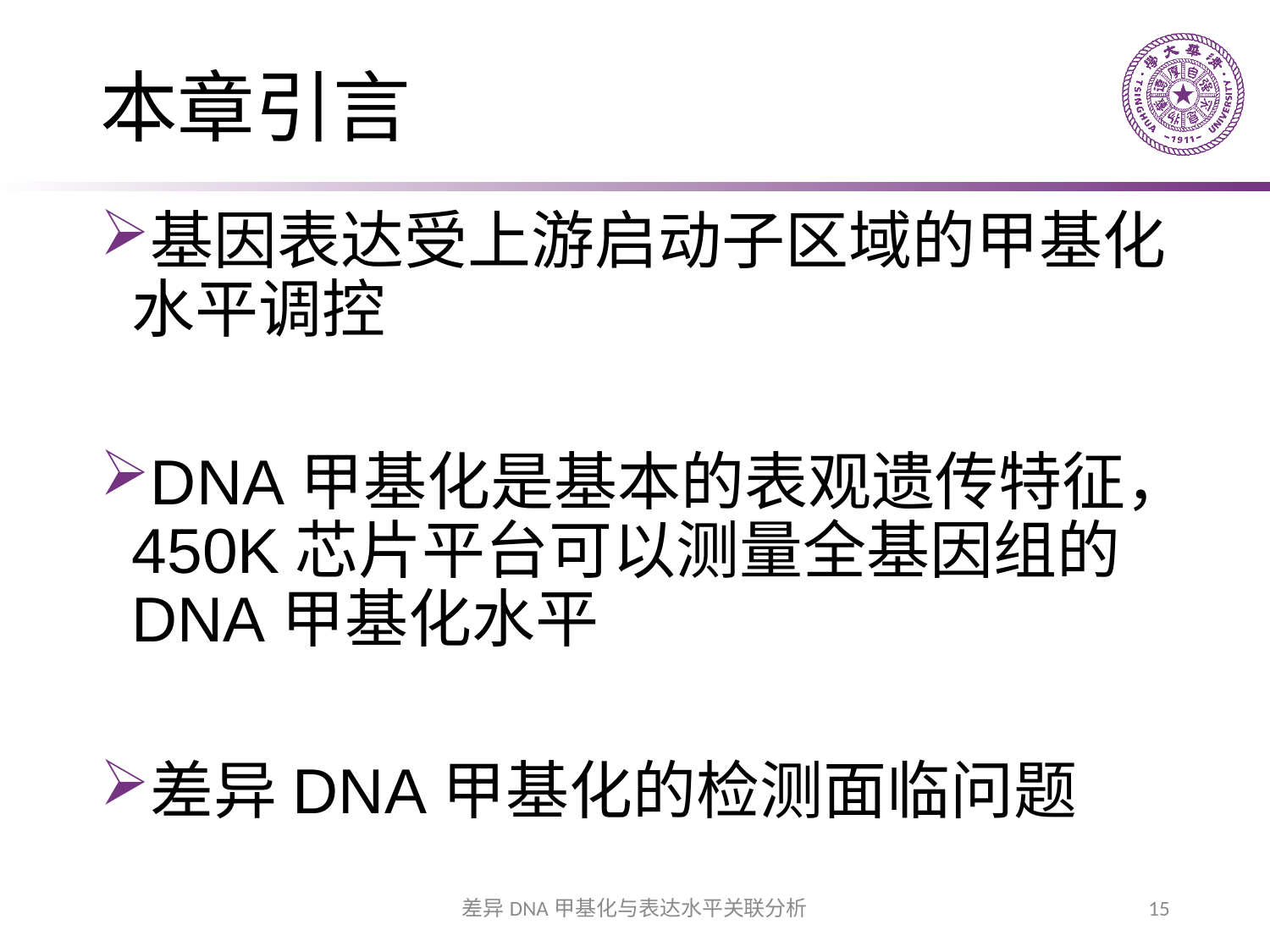

# 本章引言
基因表达受上游启动子区域的甲基化水平调控

DNA甲基化是基本的表观遗传特征，450K芯片平台可以测量全基因组的DNA甲基化水平

差异DNA甲基化的检测面临问题

差异DNA甲基化与表达水平关联分析
15